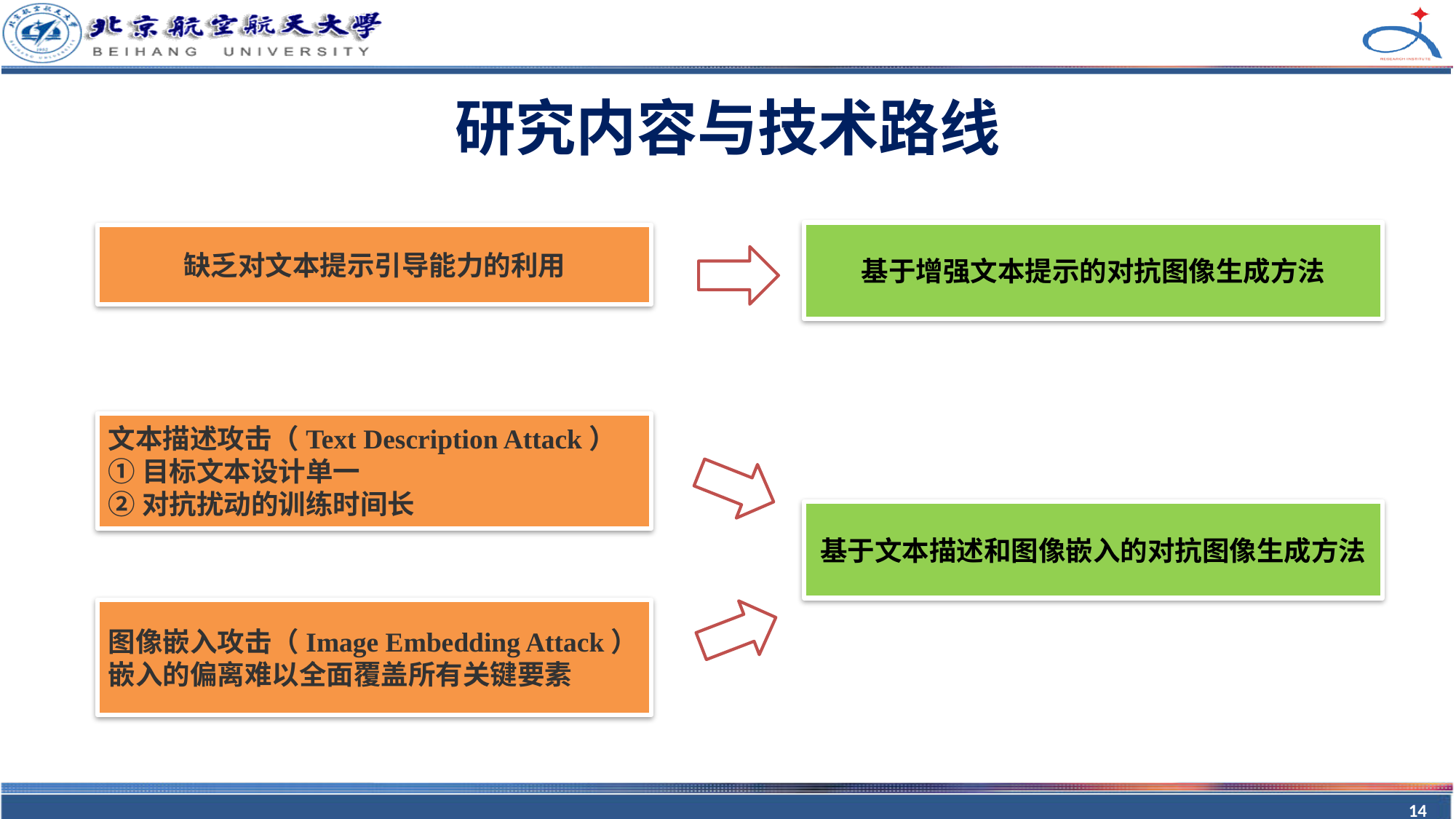

# 研究内容与技术路线
基于增强文本提示的对抗图像生成方法
缺乏对文本提示引导能力的利用

文本描述攻击（Text Description Attack）
①目标文本设计单一
②对抗扰动的训练时间长

基于文本描述和图像嵌入的对抗图像生成方法

图像嵌入攻击（Image Embedding Attack）
嵌入的偏离难以全面覆盖所有关键要素
14